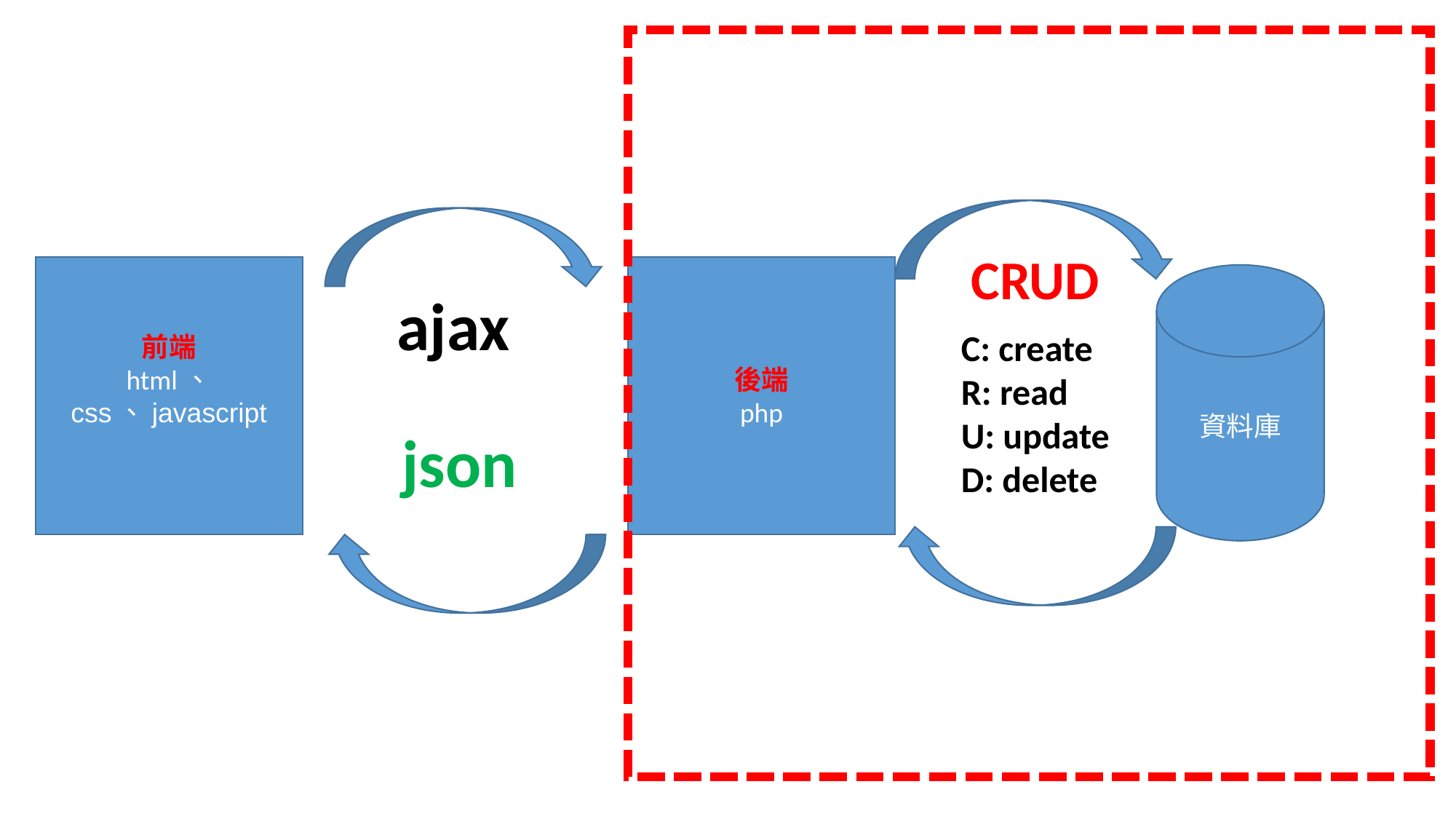

CRUD
後端
php
前端
html、 css、javascript

資料庫
ajax
C: create
R: read
U: update
D: delete
json